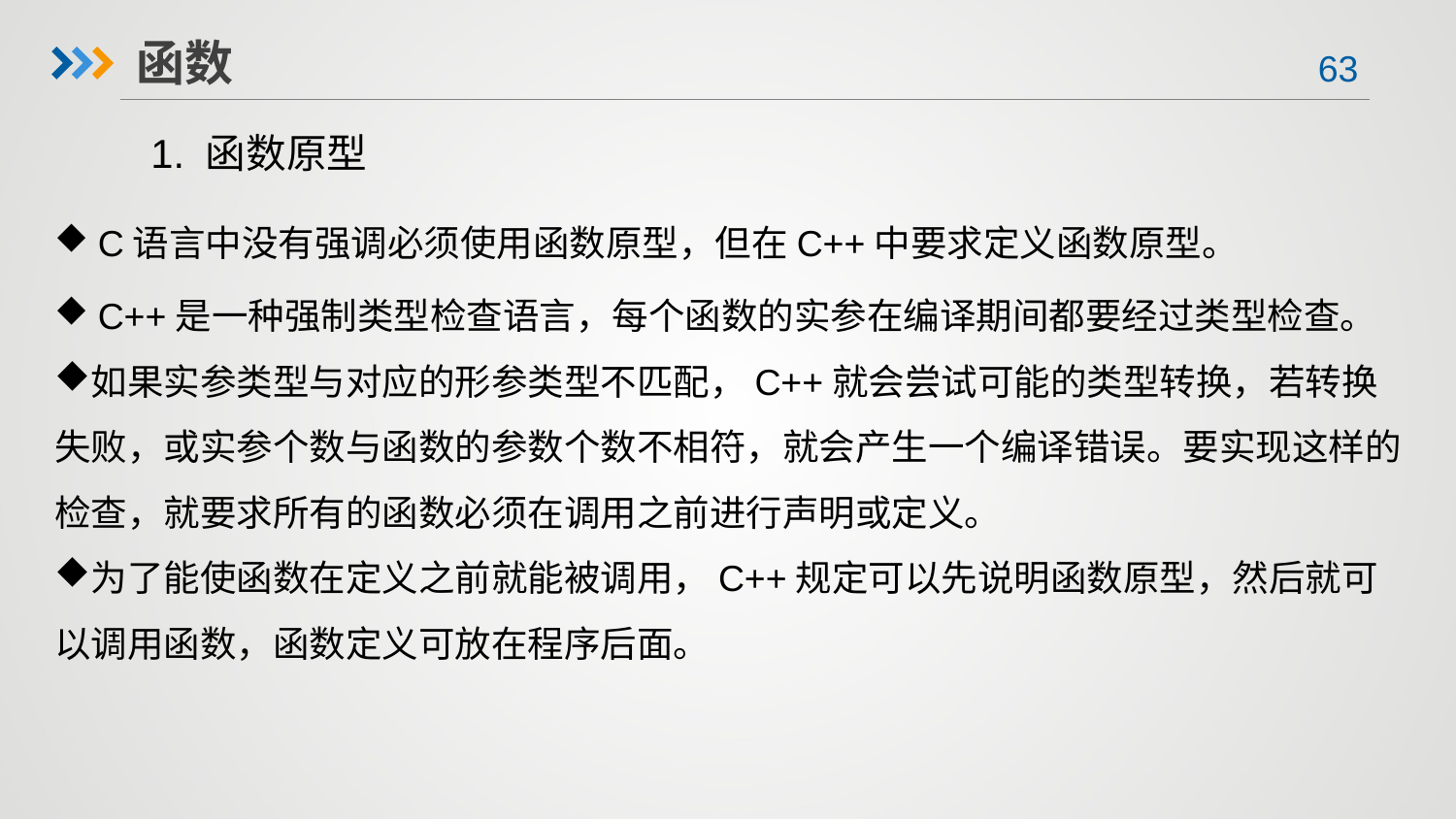

函数
1. 函数原型
C语言中没有强调必须使用函数原型，但在C++中要求定义函数原型。
C++是一种强制类型检查语言，每个函数的实参在编译期间都要经过类型检查。
如果实参类型与对应的形参类型不匹配，C++就会尝试可能的类型转换，若转换失败，或实参个数与函数的参数个数不相符，就会产生一个编译错误。要实现这样的检查，就要求所有的函数必须在调用之前进行声明或定义。
为了能使函数在定义之前就能被调用，C++规定可以先说明函数原型，然后就可以调用函数，函数定义可放在程序后面。